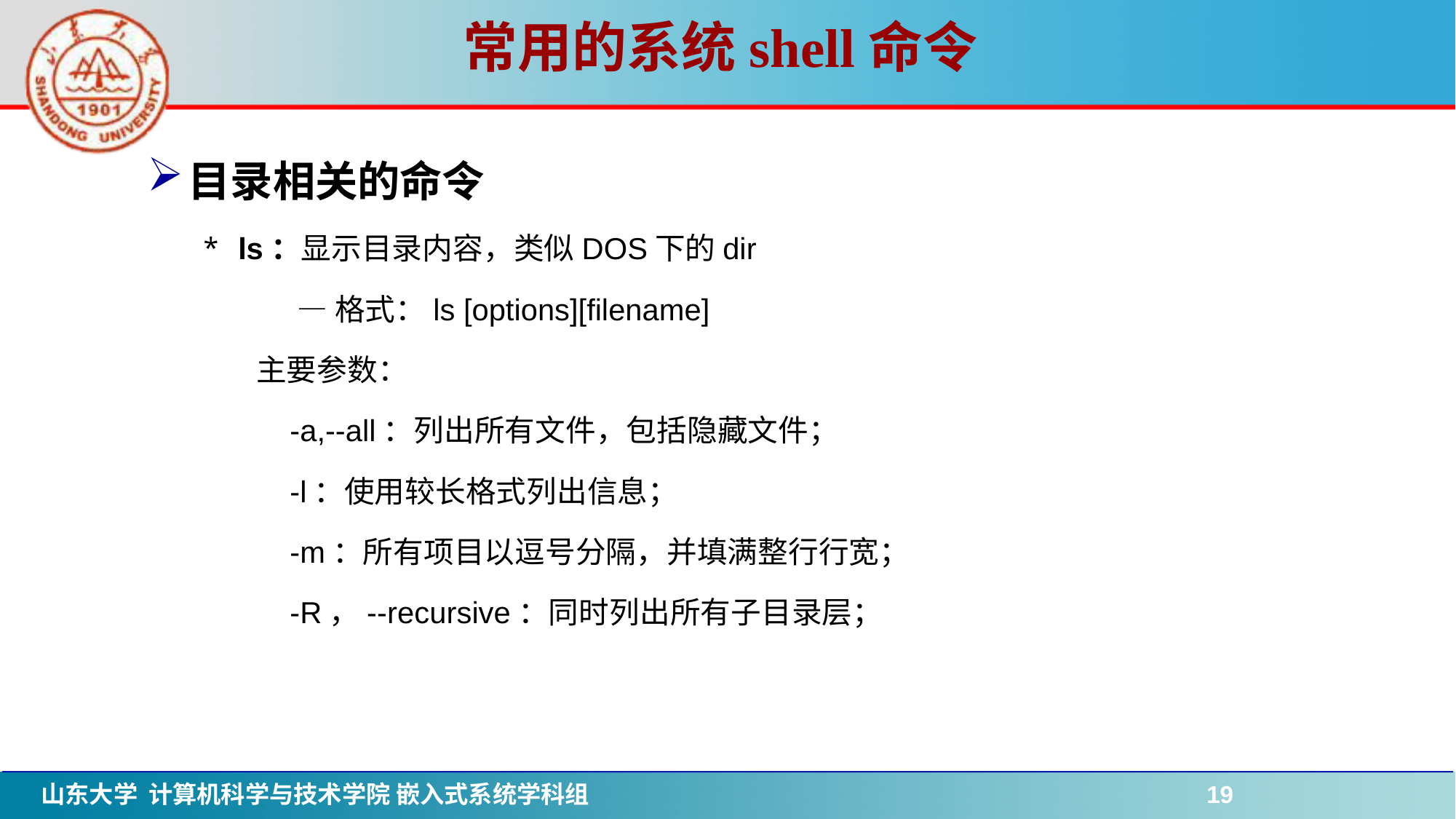

# 常用的系统shell命令
目录相关的命令
   * ls：显示目录内容，类似DOS下的dir
		—格式：ls [options][filename]
	主要参数：
	    -a,--all：列出所有文件，包括隐藏文件；
	    -l：使用较长格式列出信息；
	    -m：所有项目以逗号分隔，并填满整行行宽；
	    -R，--recursive：同时列出所有子目录层；